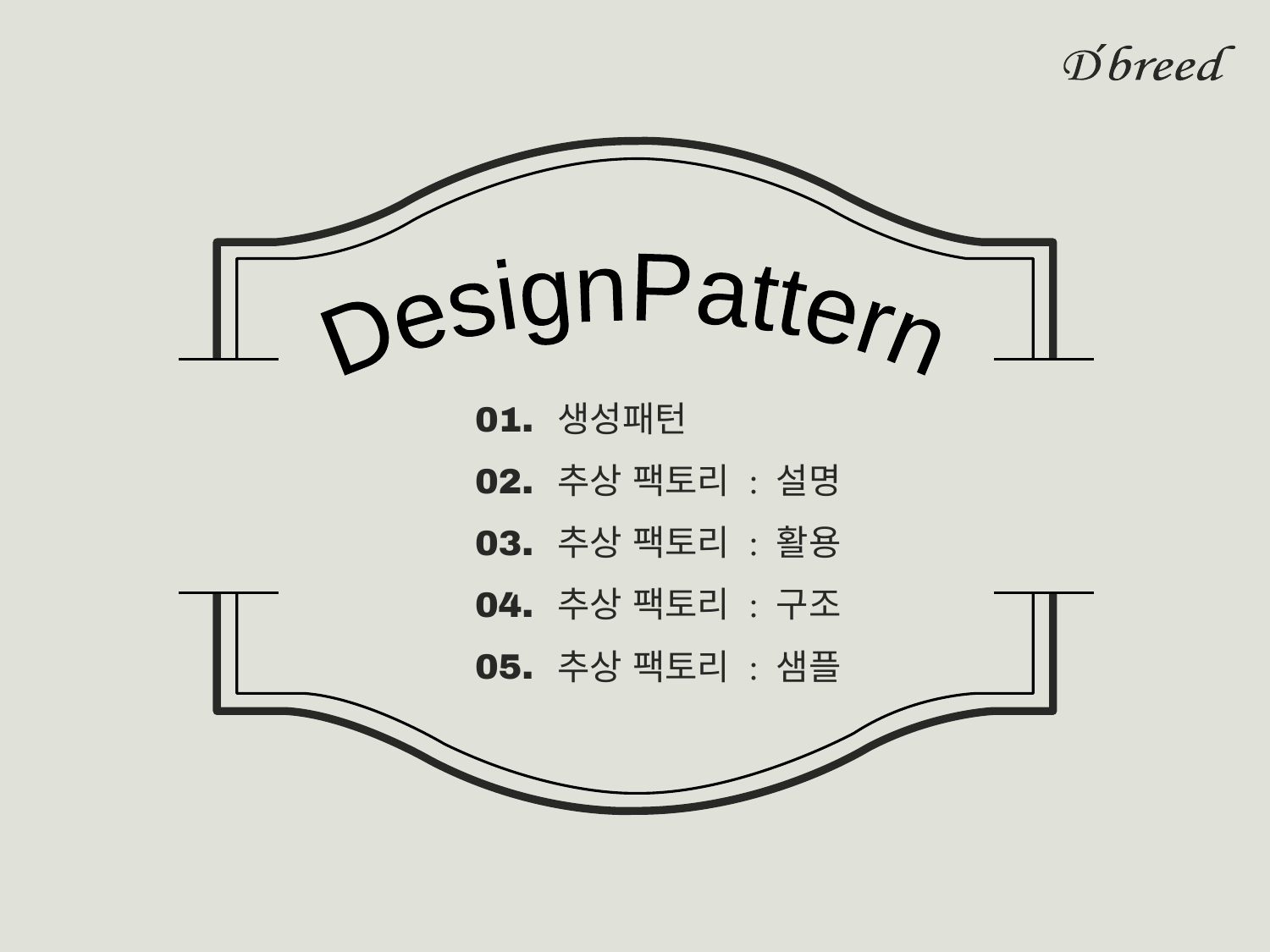

DesignPattern
생성패턴
01.
추상 팩토리 : 설명
02.
03.
추상 팩토리 : 활용
04.
추상 팩토리 : 구조
05.
추상 팩토리 : 샘플